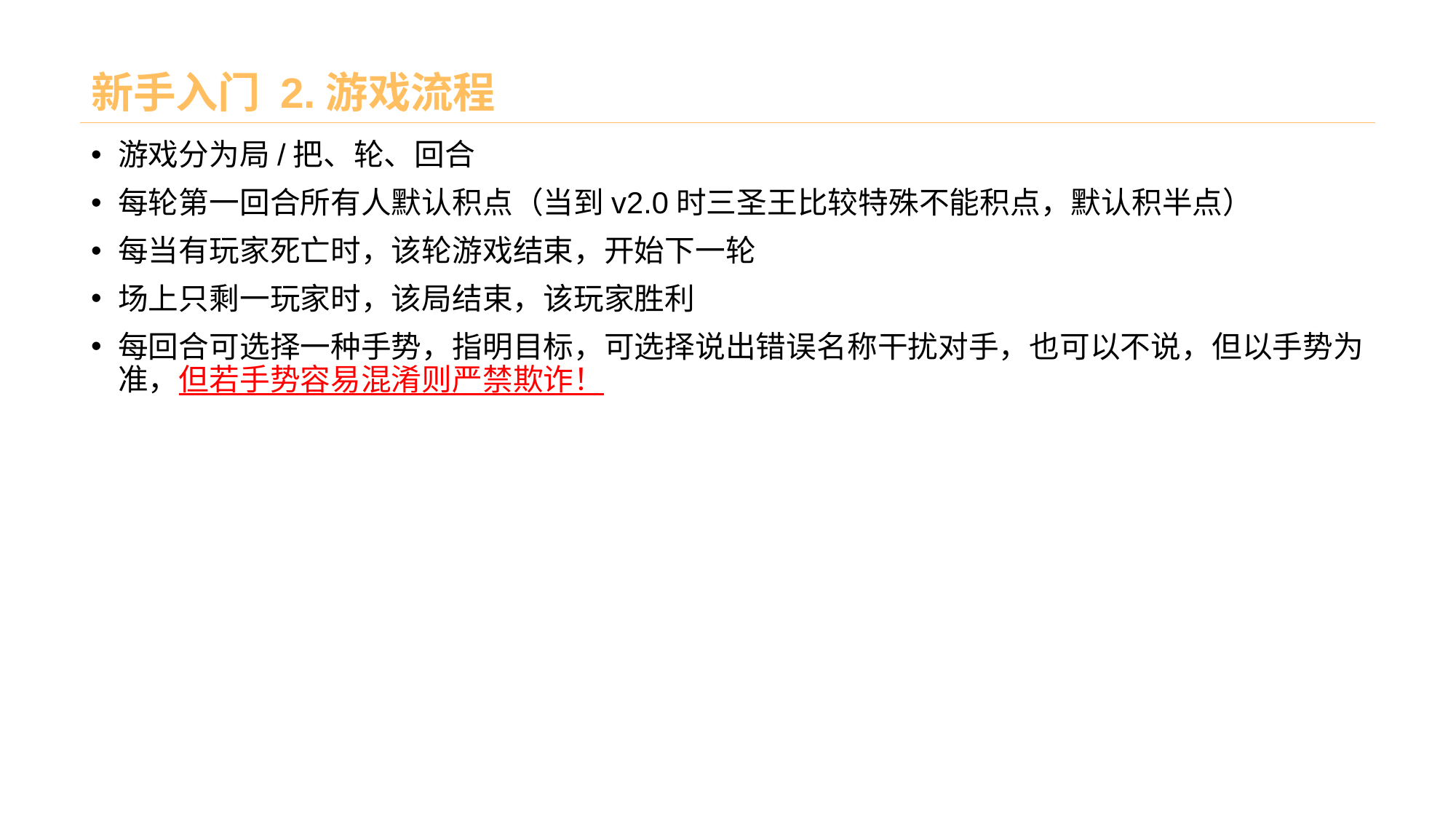

# 新手入门 2.游戏流程
游戏分为局/把、轮、回合
每轮第一回合所有人默认积点（当到v2.0时三圣王比较特殊不能积点，默认积半点）
每当有玩家死亡时，该轮游戏结束，开始下一轮
场上只剩一玩家时，该局结束，该玩家胜利
每回合可选择一种手势，指明目标，可选择说出错误名称干扰对手，也可以不说，但以手势为准，但若手势容易混淆则严禁欺诈！